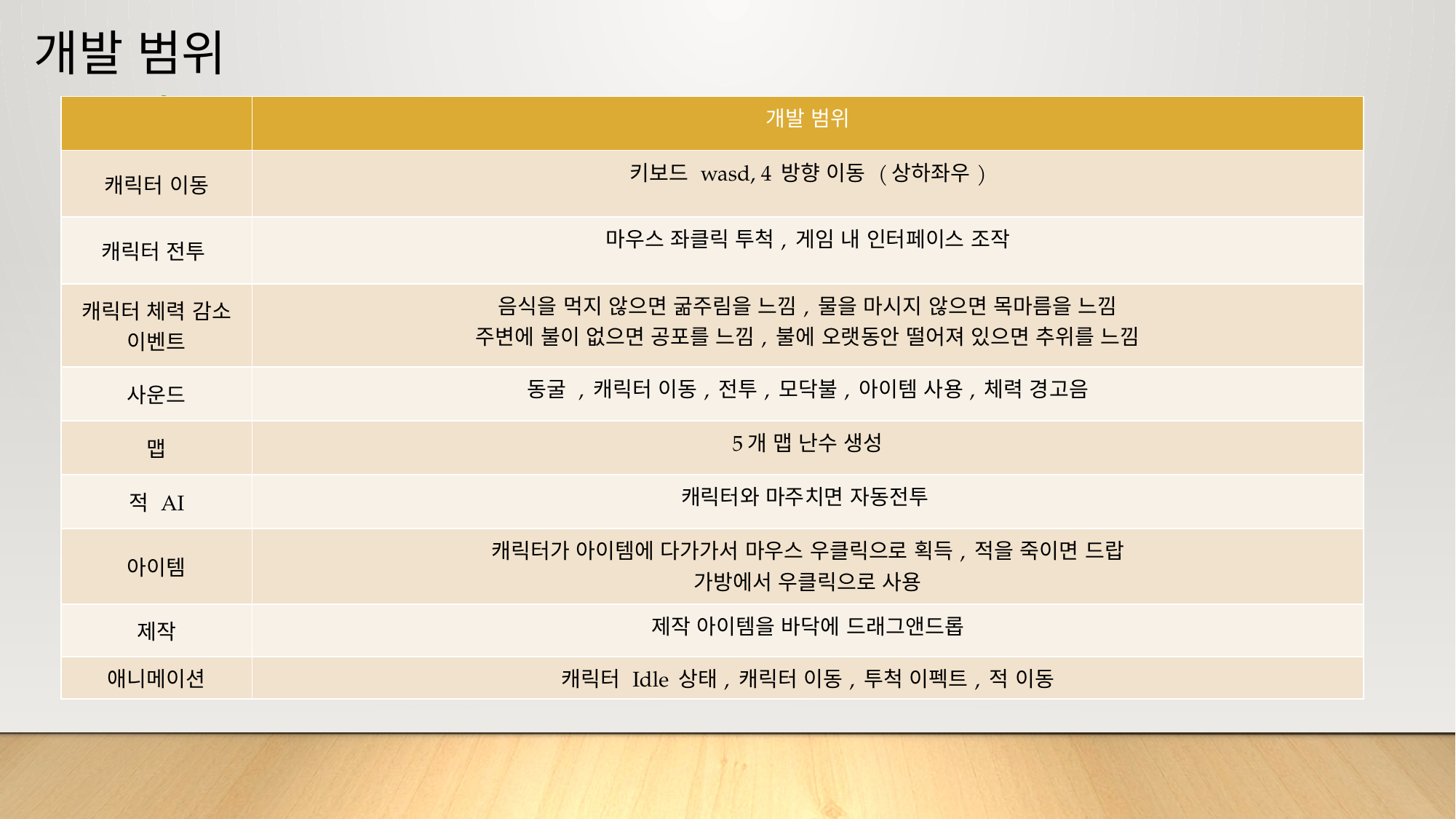

# 개발 범위
|  | 개발 범위 |
| --- | --- |
| 캐릭터 이동 | 키보드 wasd, 4 방향 이동 (상하좌우) |
| 캐릭터 전투 | 마우스 좌클릭 투척, 게임 내 인터페이스 조작 |
| 캐릭터 체력 감소 이벤트 | 음식을 먹지 않으면 굶주림을 느낌, 물을 마시지 않으면 목마름을 느낌 주변에 불이 없으면 공포를 느낌, 불에 오랫동안 떨어져 있으면 추위를 느낌 |
| 사운드 | 동굴 , 캐릭터 이동, 전투, 모닥불, 아이템 사용, 체력 경고음 |
| 맵 | 5개 맵 난수 생성 |
| 적 AI | 캐릭터와 마주치면 자동전투 |
| 아이템 | 캐릭터가 아이템에 다가가서 마우스 우클릭으로 획득, 적을 죽이면 드랍 가방에서 우클릭으로 사용 |
| 제작 | 제작 아이템을 바닥에 드래그앤드롭 |
| 애니메이션 | 캐릭터 Idle 상태, 캐릭터 이동, 투척 이펙트, 적 이동 |